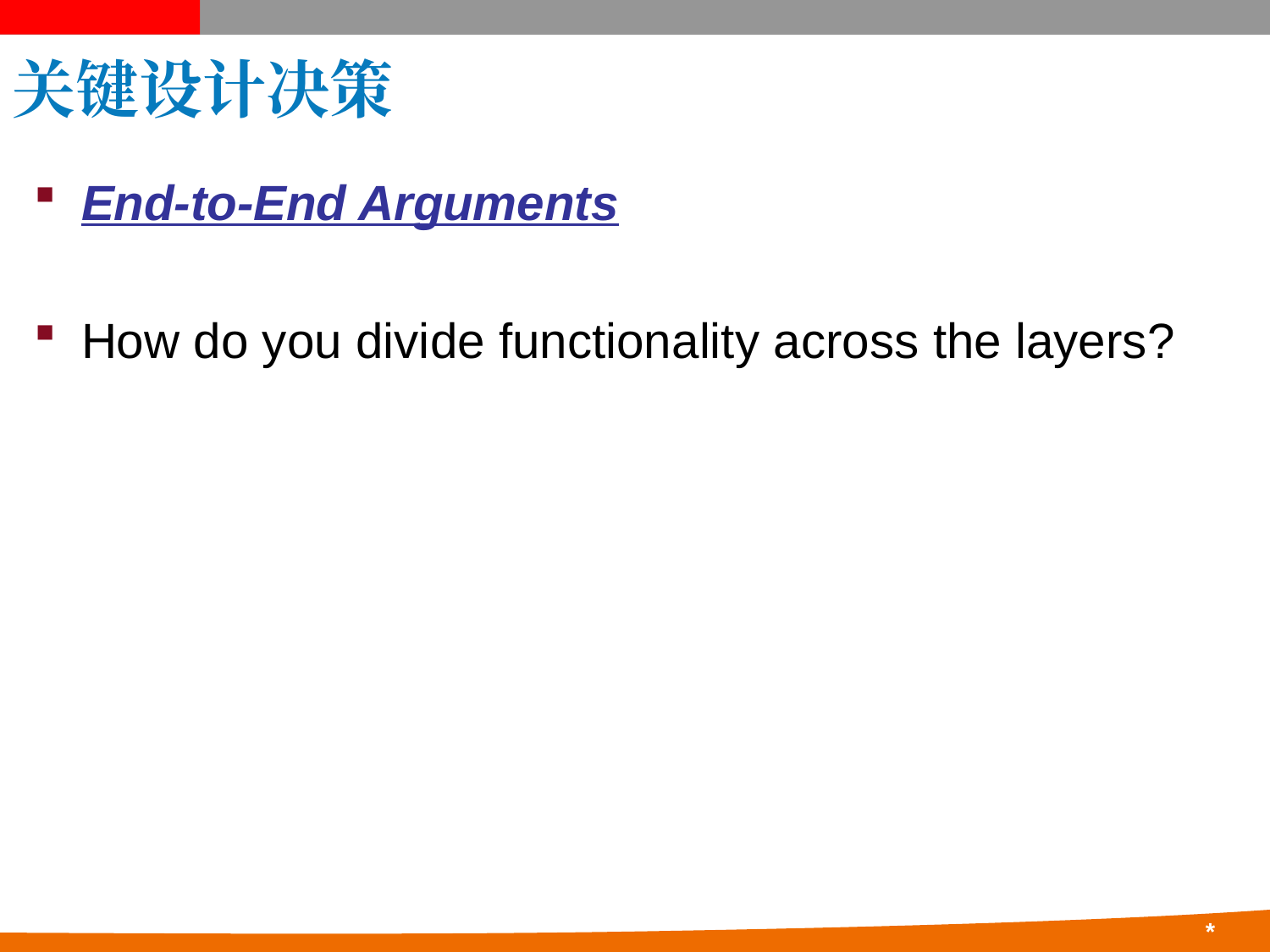

# 关键设计决策
End-to-End Arguments

How do you divide functionality across the layers?
31